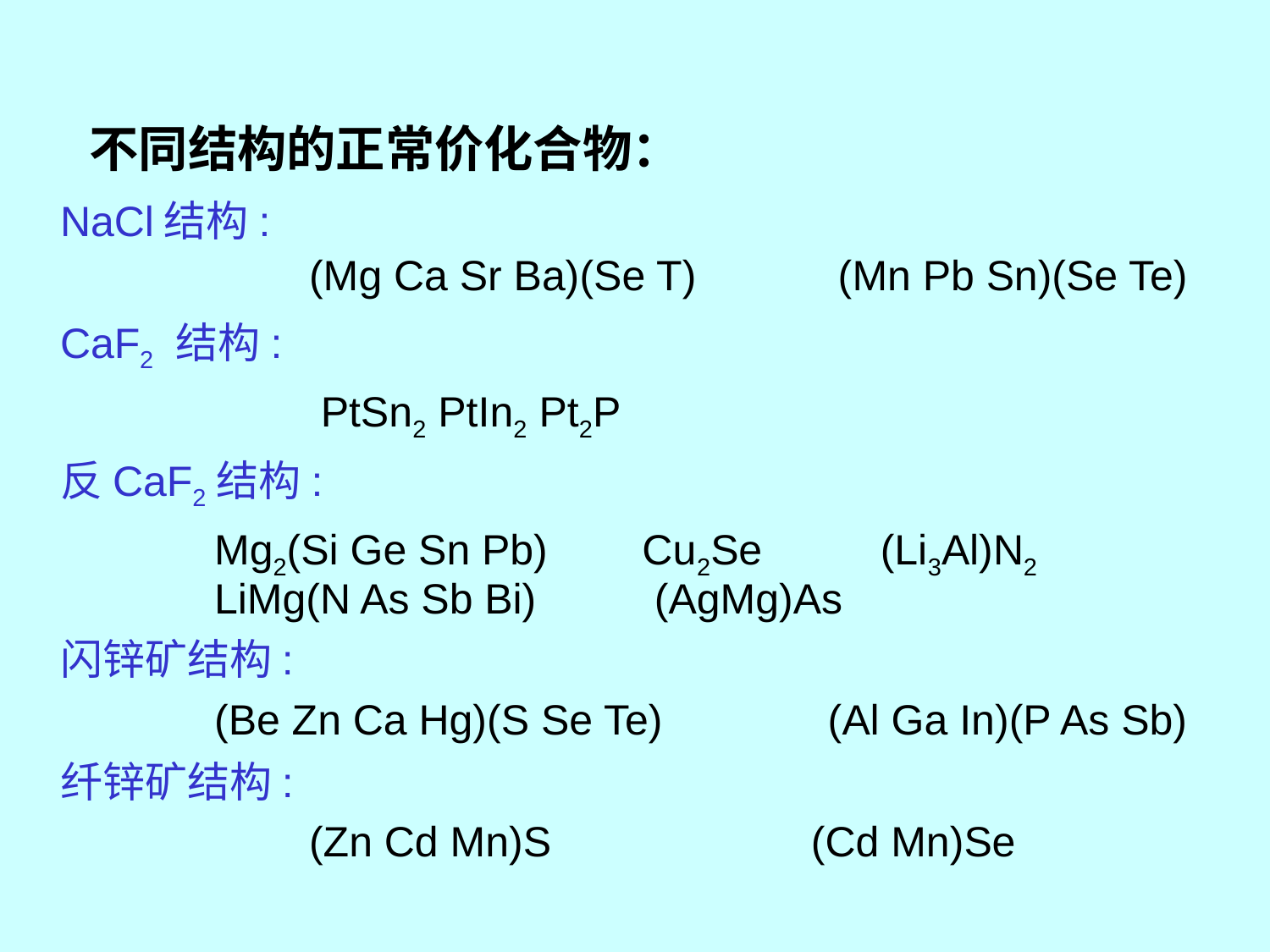

不同结构的正常价化合物：
NaCl结构:
                     (Mg Ca Sr Ba)(Se T)            (Mn Pb Sn)(Se Te)
CaF2 结构:
                      PtSn2 PtIn2 Pt2P
反CaF2结构:
             Mg2(Si Ge Sn Pb)        Cu2Se          (Li3Al)N2
             LiMg(N As Sb Bi)          (AgMg)As
闪锌矿结构:
             (Be Zn Ca Hg)(S Se Te)              (Al Ga In)(P As Sb)
纤锌矿结构:
                     (Zn Cd Mn)S                      (Cd Mn)Se